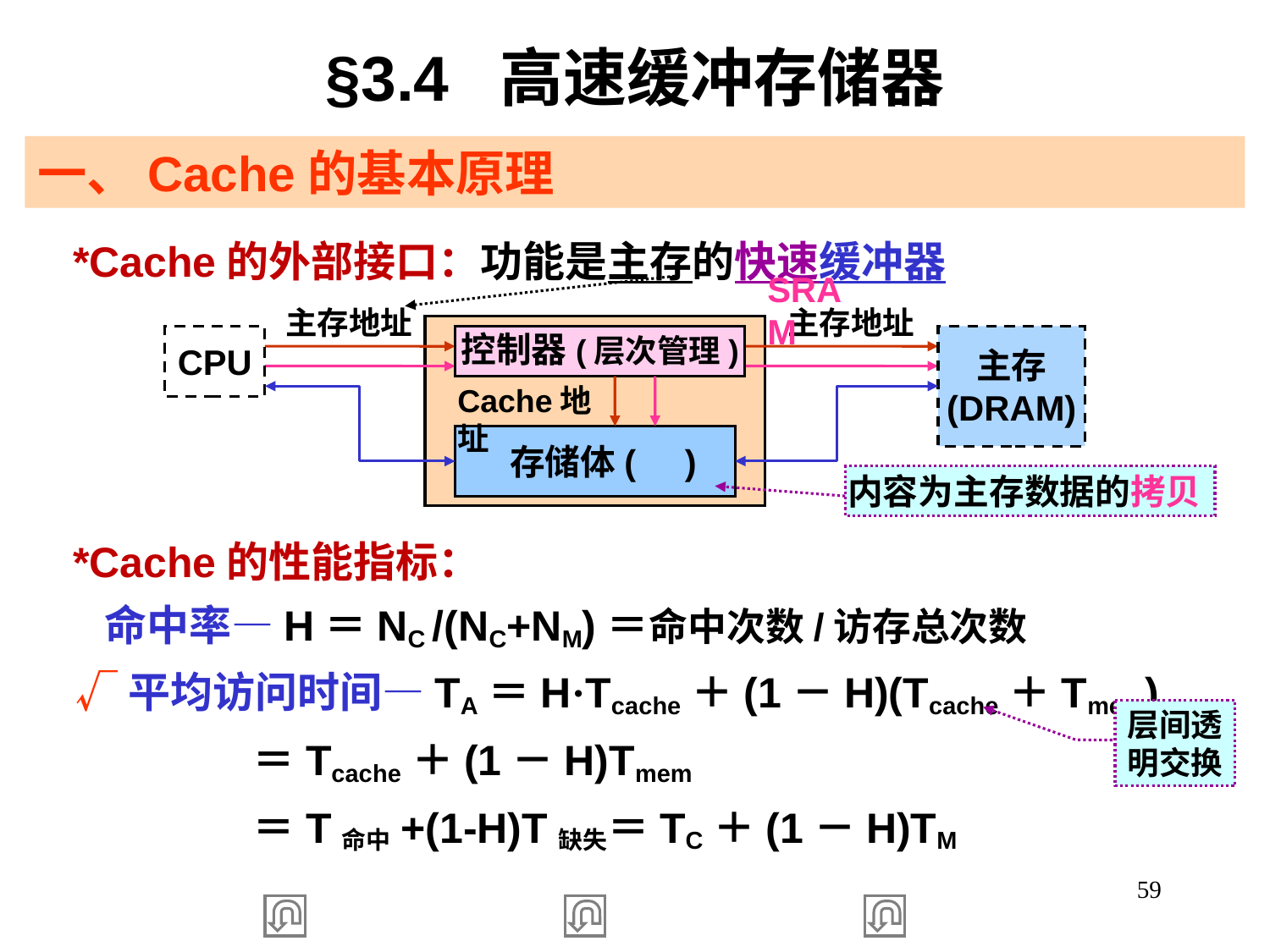

§3.4  高速缓冲存储器
一、Cache的基本原理
   *Cache的外部接口：功能是主存的快速缓冲器
SRAM

主存地址

CPU
控制器(层次管理)
主存
(DRAM)

Cache地址
 存储体(     )
主存地址
内容为主存数据的拷贝

   *Cache的性能指标：
      命中率—H＝NC /(NC+NM)＝命中次数/访存总次数
    √平均访问时间—TA＝H·Tcache＋(1－H)(Tcache＋Tmem)
                      ＝Tcache＋(1－H)Tmem
                      ＝T命中+(1-H)T缺失＝TC＋(1－H)TM
层间透明交换
59